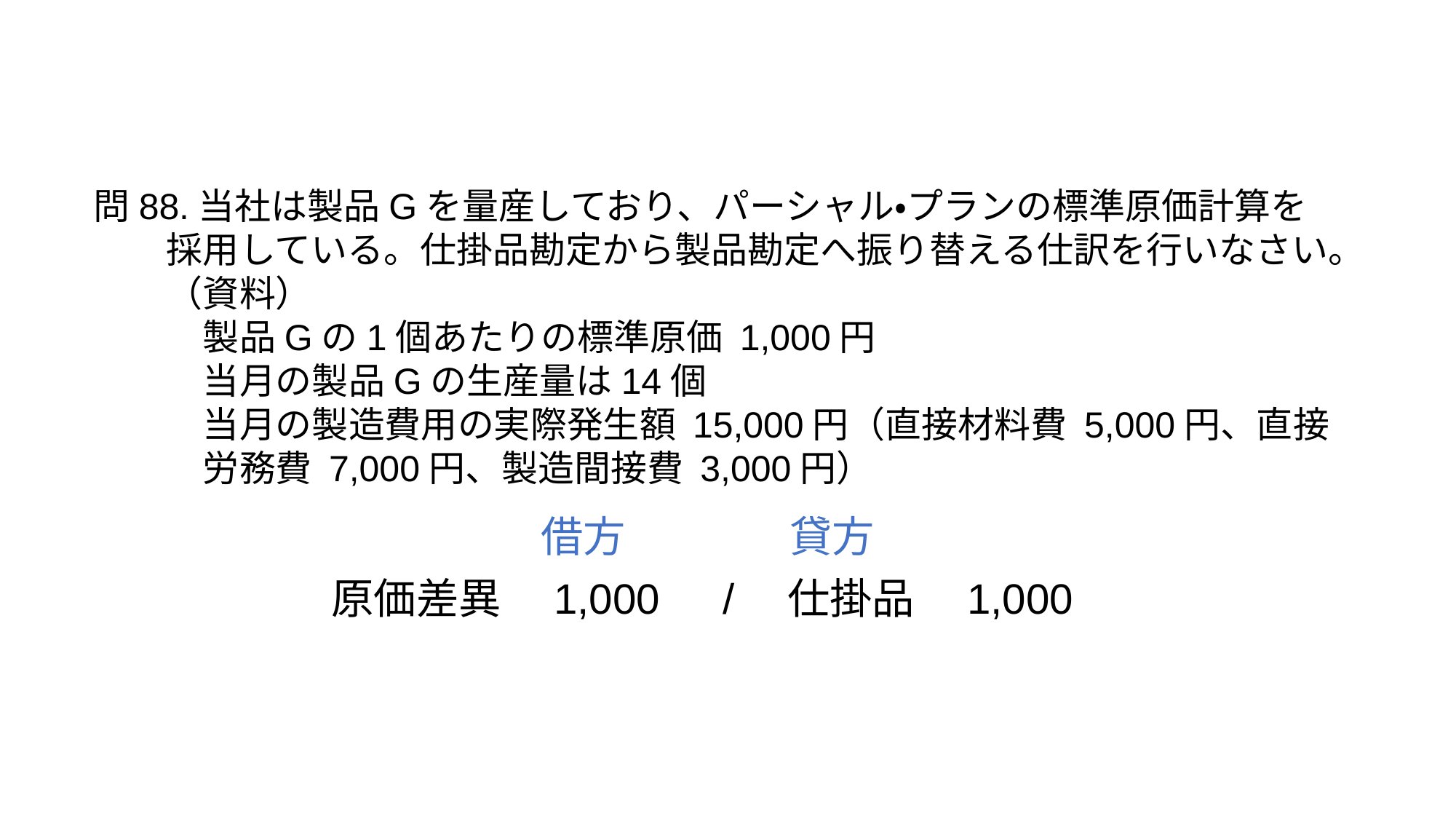

問88.当社は製品Gを量産しており、パーシャル・プランの標準原価計算を
　　採用している。仕掛品勘定から製品勘定へ振り替える仕訳を行いなさい。
　　（資料）
　　　製品Gの1個あたりの標準原価 1,000円
　　　当月の製品Gの生産量は14個
　　　当月の製造費用の実際発生額 15,000円（直接材料費 5,000円、直接
　　　労務費 7,000円、製造間接費 3,000円）
借方
貸方
原価差異　1,000　/　仕掛品　1,000